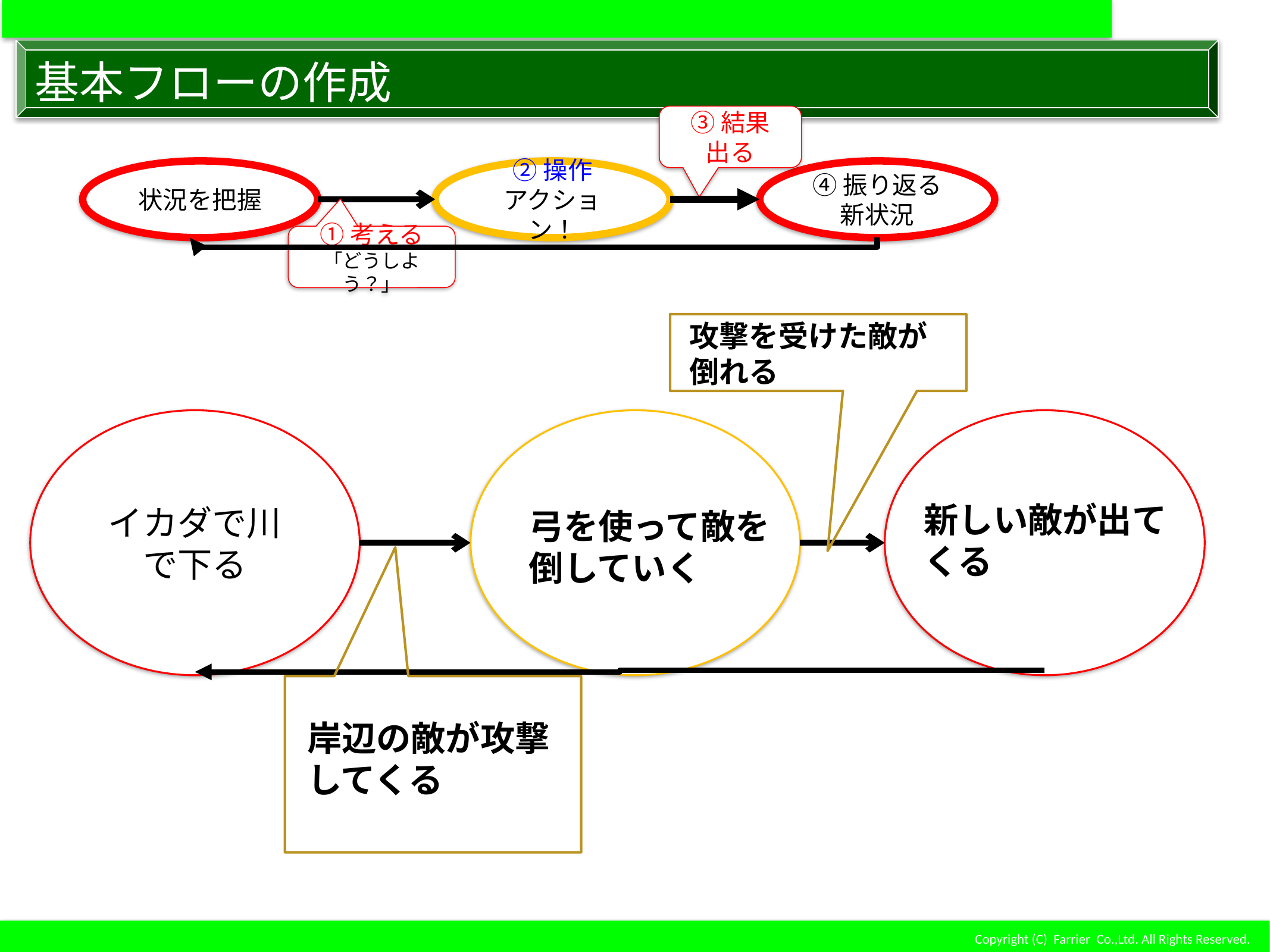

基本フローの作成
③結果
出る
状況を把握
②操作
アクション！
④振り返る
新状況
①考える
「どうしよう？」
攻撃を受けた敵が倒れる

イカダで川で下る

新しい敵が出てくる
弓を使って敵を倒していく

岸辺の敵が攻撃してくる